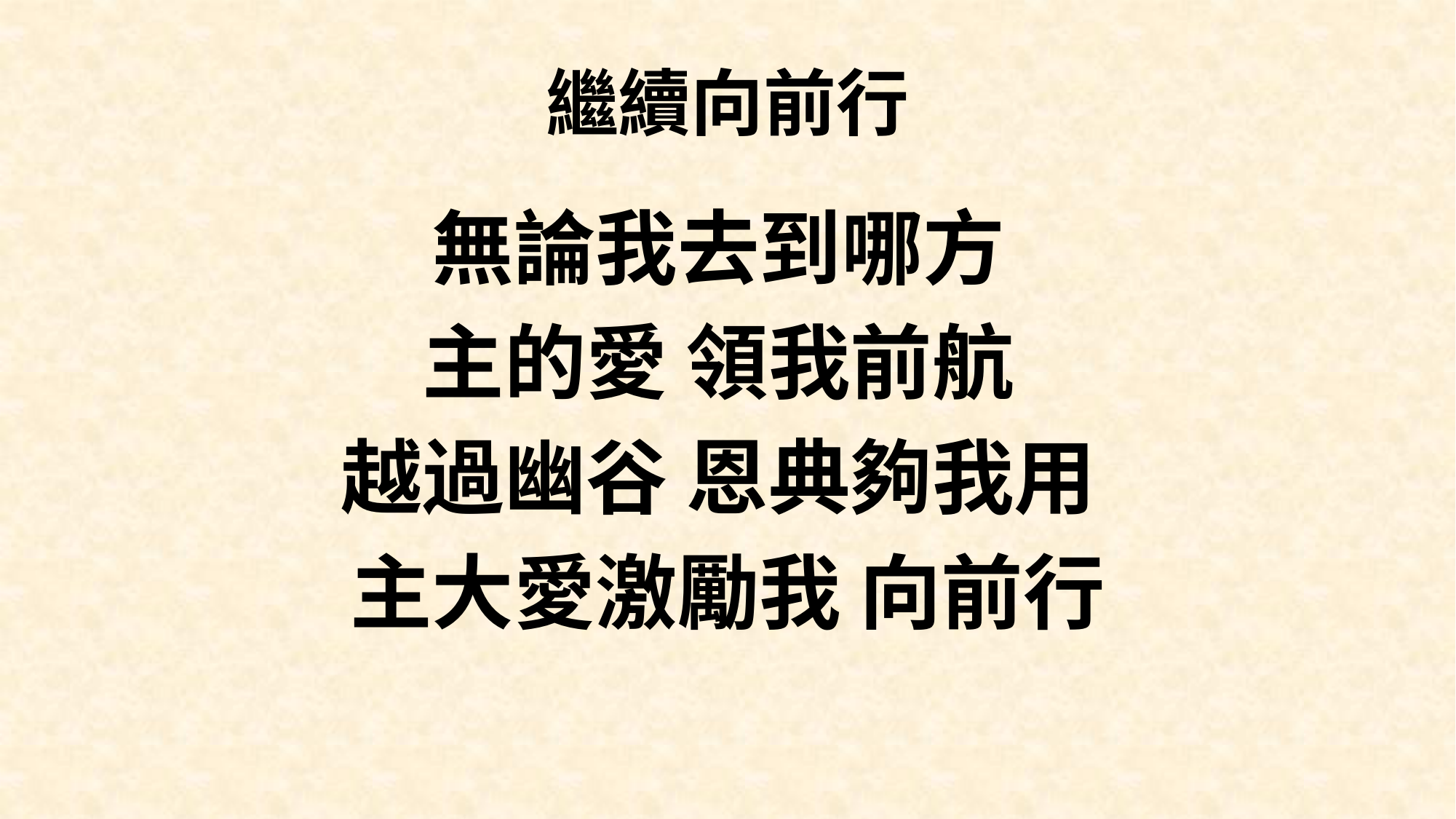

# 繼續向前行
無論我去到哪方
主的愛 領我前航
越過幽谷 恩典夠我用
主大愛激勵我 向前行